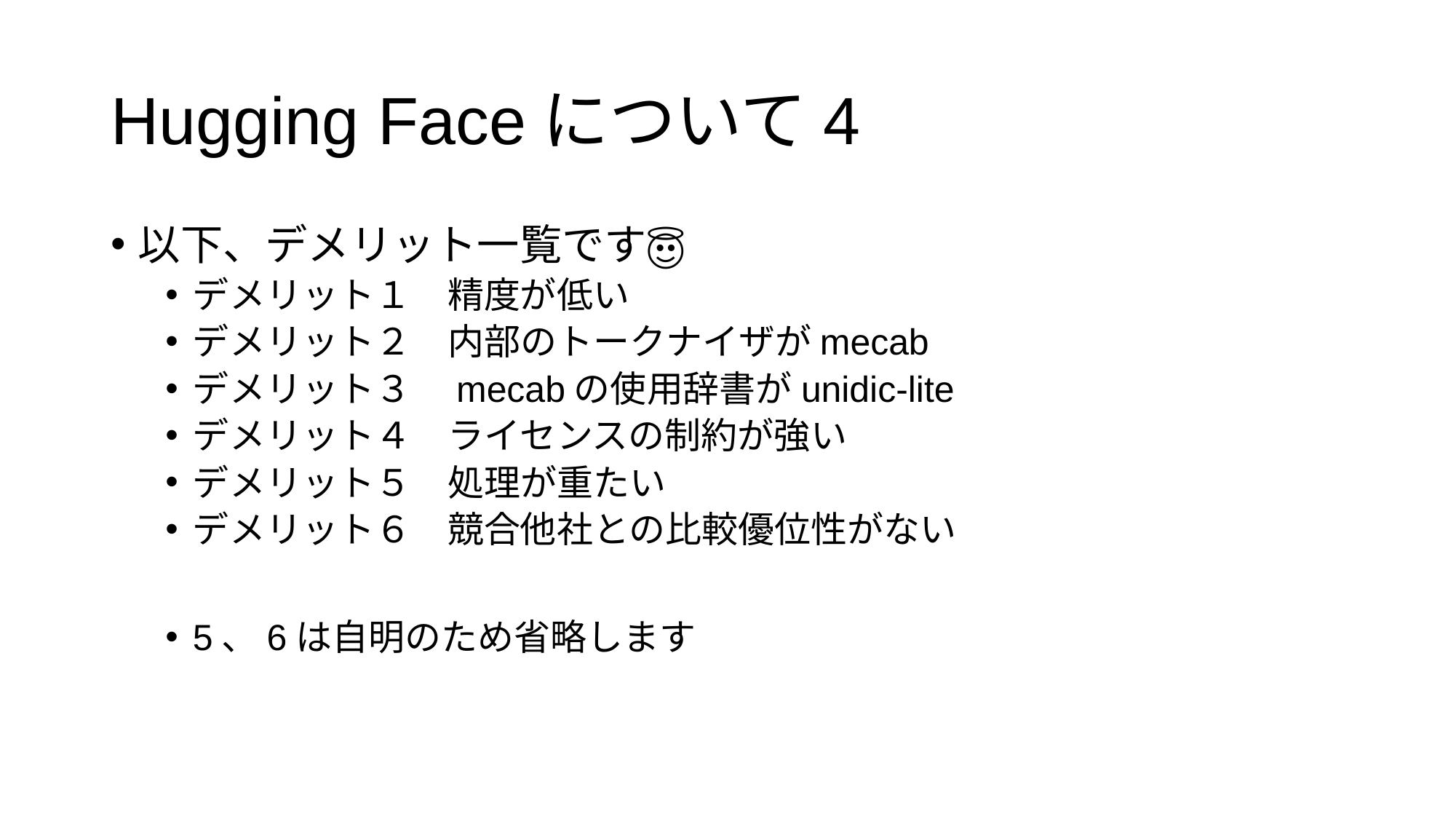

# Hugging Faceについて4
以下、デメリット一覧です😇
デメリット１　精度が低い
デメリット２　内部のトークナイザがmecab
デメリット３　mecabの使用辞書がunidic-lite
デメリット４　ライセンスの制約が強い
デメリット５　処理が重たい
デメリット６　競合他社との比較優位性がない

5、6は自明のため省略します